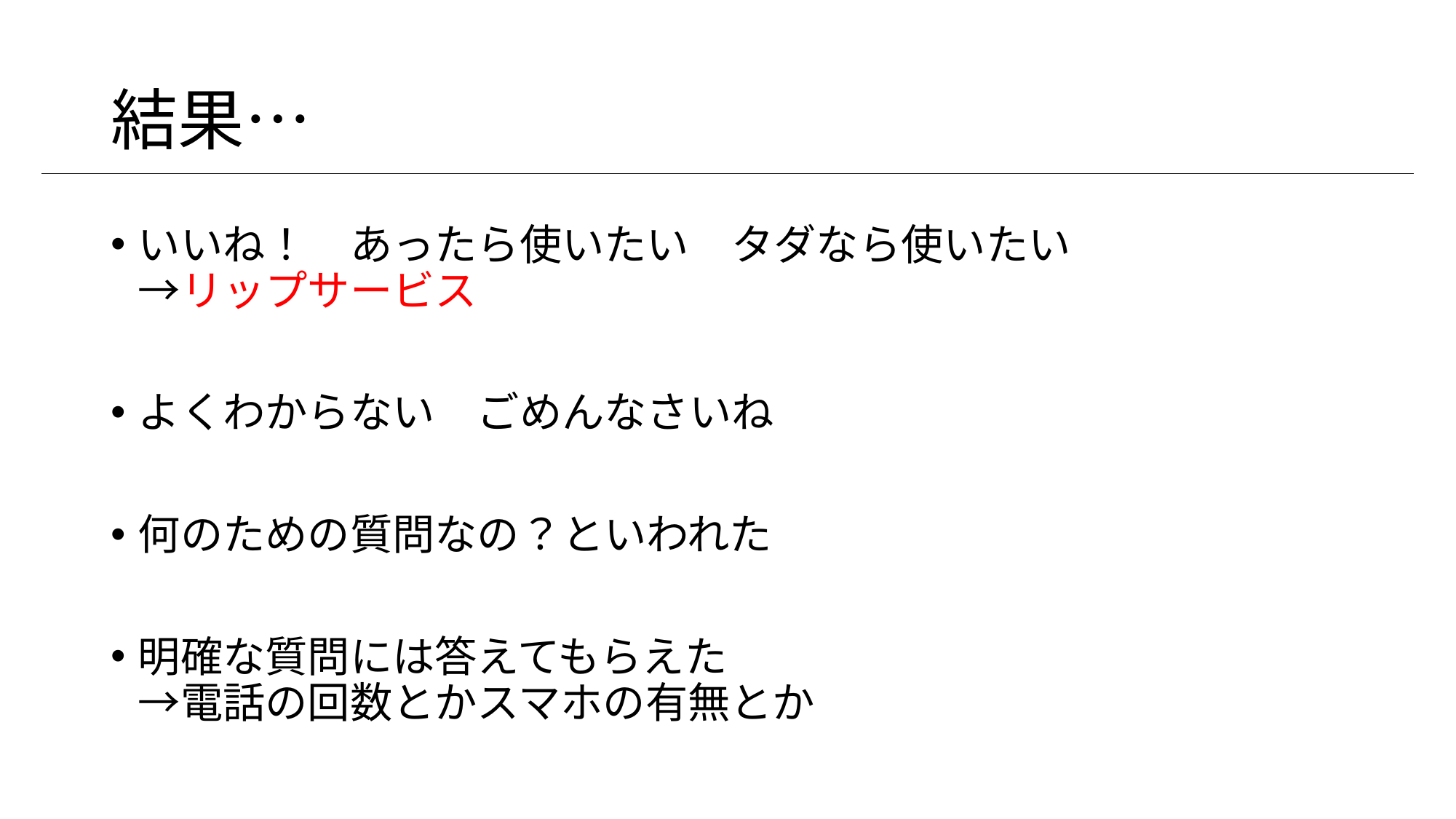

# 結果…
いいね！　あったら使いたい　タダなら使いたい
→リップサービス

よくわからない　ごめんなさいね

何のための質問なの？といわれた

明確な質問には答えてもらえた
→電話の回数とかスマホの有無とか